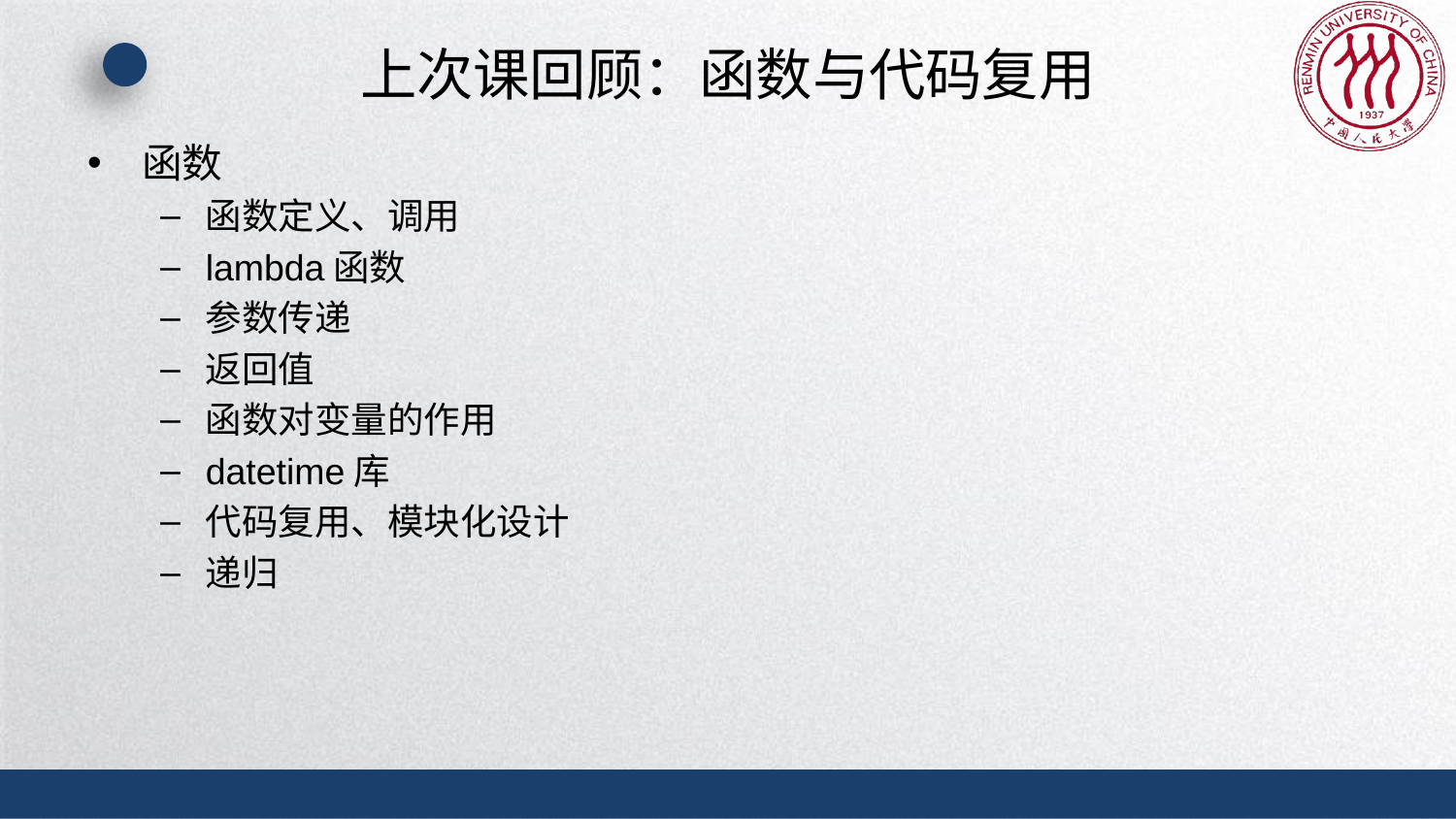

# 上次课回顾：函数与代码复用
函数
函数定义、调用
lambda函数
参数传递
返回值
函数对变量的作用
datetime库
代码复用、模块化设计
递归